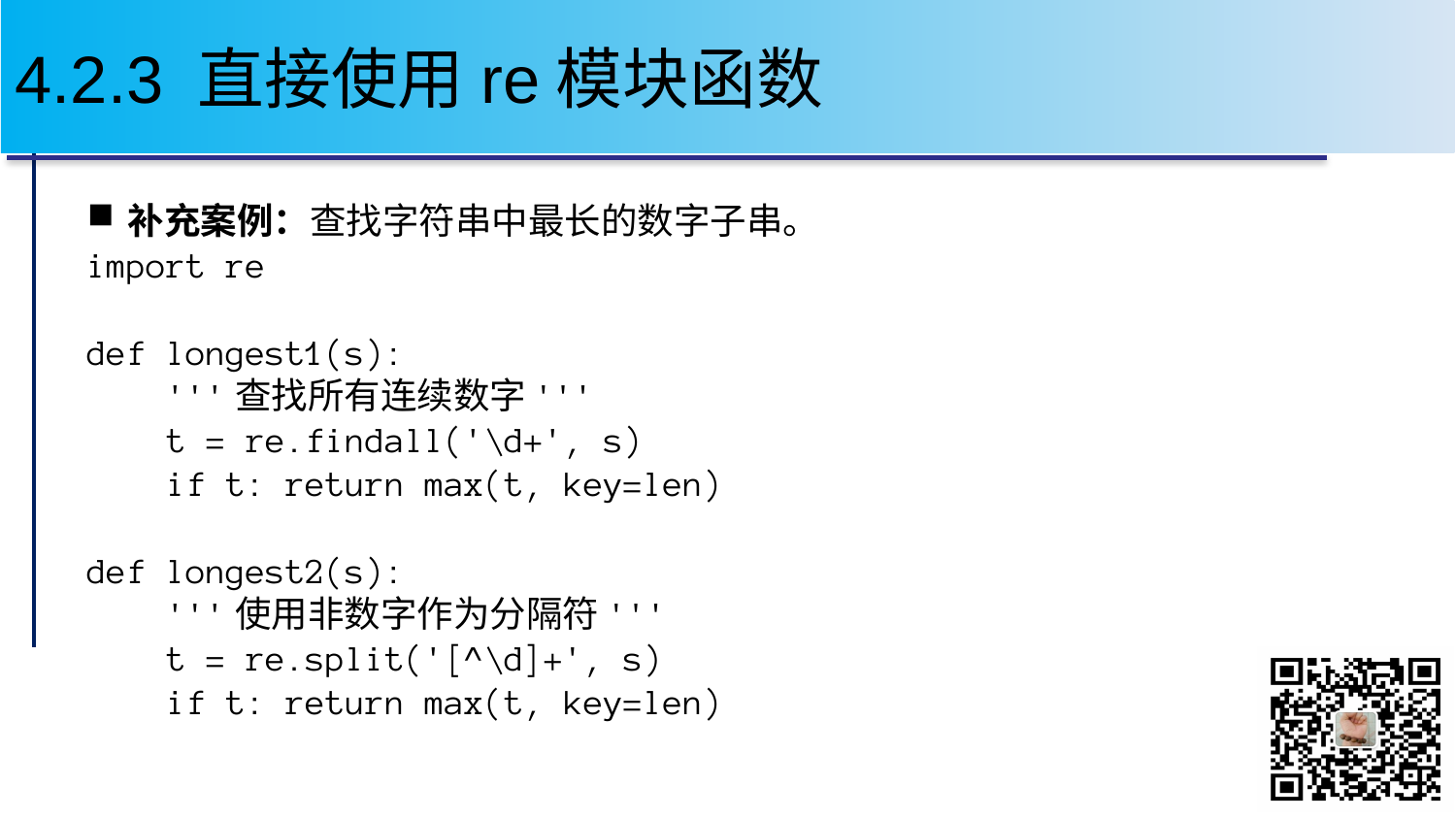

# 4.2.3 直接使用re模块函数
补充案例：查找字符串中最长的数字子串。
import re

def longest1(s):
    '''查找所有连续数字'''
    t = re.findall('\d+', s)
    if t: return max(t, key=len)

def longest2(s):
    '''使用非数字作为分隔符'''
    t = re.split('[^\d]+', s)
    if t: return max(t, key=len)
111